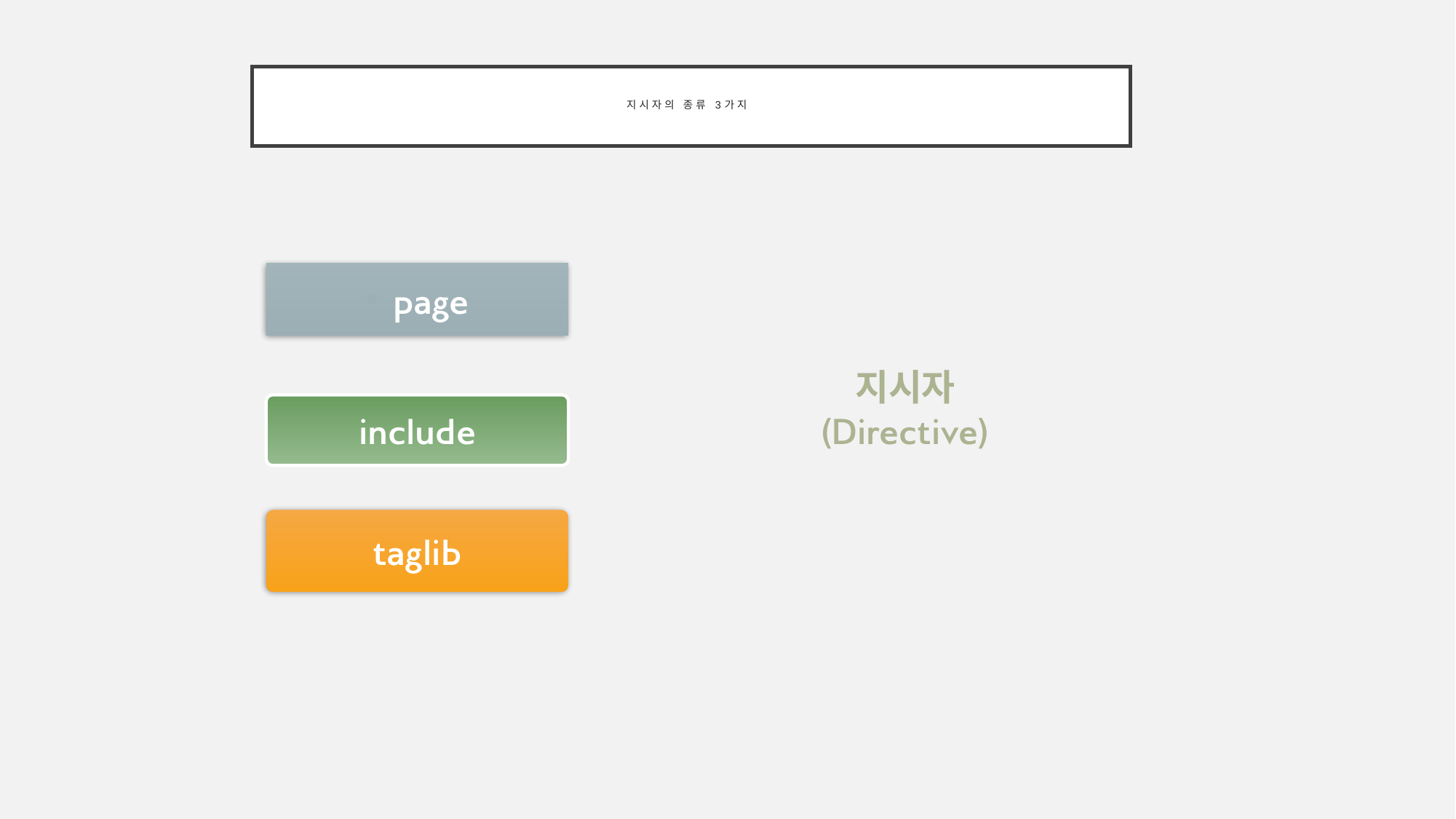

# 지시자의 종류 3가지
page
지시자
(Directive)
include
taglib